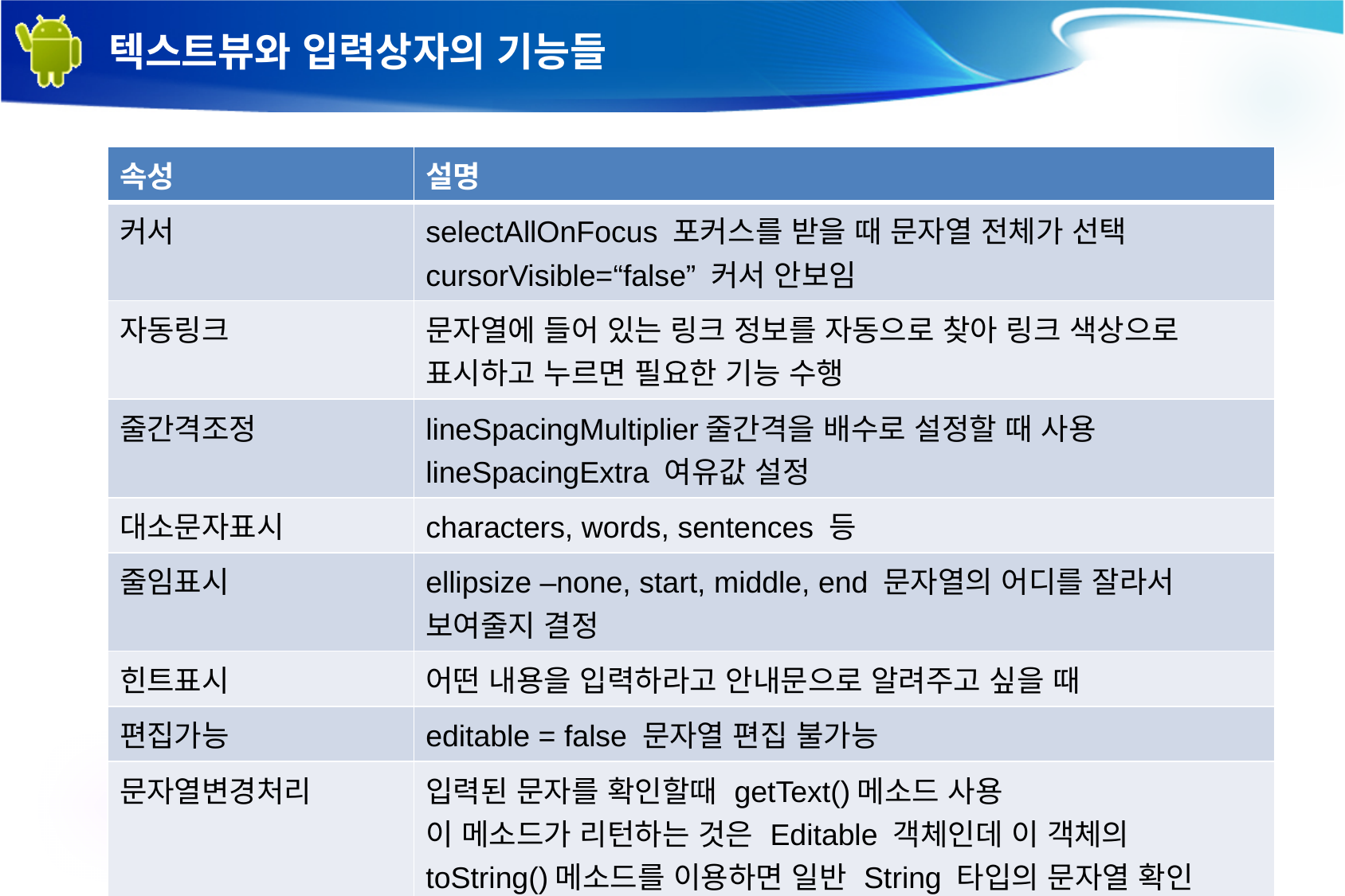

# 텍스트뷰와 입력상자의 기능들
| 속성 | 설명 |
| --- | --- |
| 커서 | selectAllOnFocus 포커스를 받을 때 문자열 전체가 선택 cursorVisible=“false” 커서 안보임 |
| 자동링크 | 문자열에 들어 있는 링크 정보를 자동으로 찾아 링크 색상으로 표시하고 누르면 필요한 기능 수행 |
| 줄간격조정 | lineSpacingMultiplier줄간격을 배수로 설정할 때 사용 lineSpacingExtra 여유값 설정 |
| 대소문자표시 | characters, words, sentences 등 |
| 줄임표시 | ellipsize –none, start, middle, end 문자열의 어디를 잘라서 보여줄지 결정 |
| 힌트표시 | 어떤 내용을 입력하라고 안내문으로 알려주고 싶을 때 |
| 편집가능 | editable = false 문자열 편집 불가능 |
| 문자열변경처리 | 입력된 문자를 확인할때 getText()메소드 사용 이 메소드가 리턴하는 것은 Editable 객체인데 이 객체의 toString()메소드를 이용하면 일반 String 타입의 문자열 확인 |